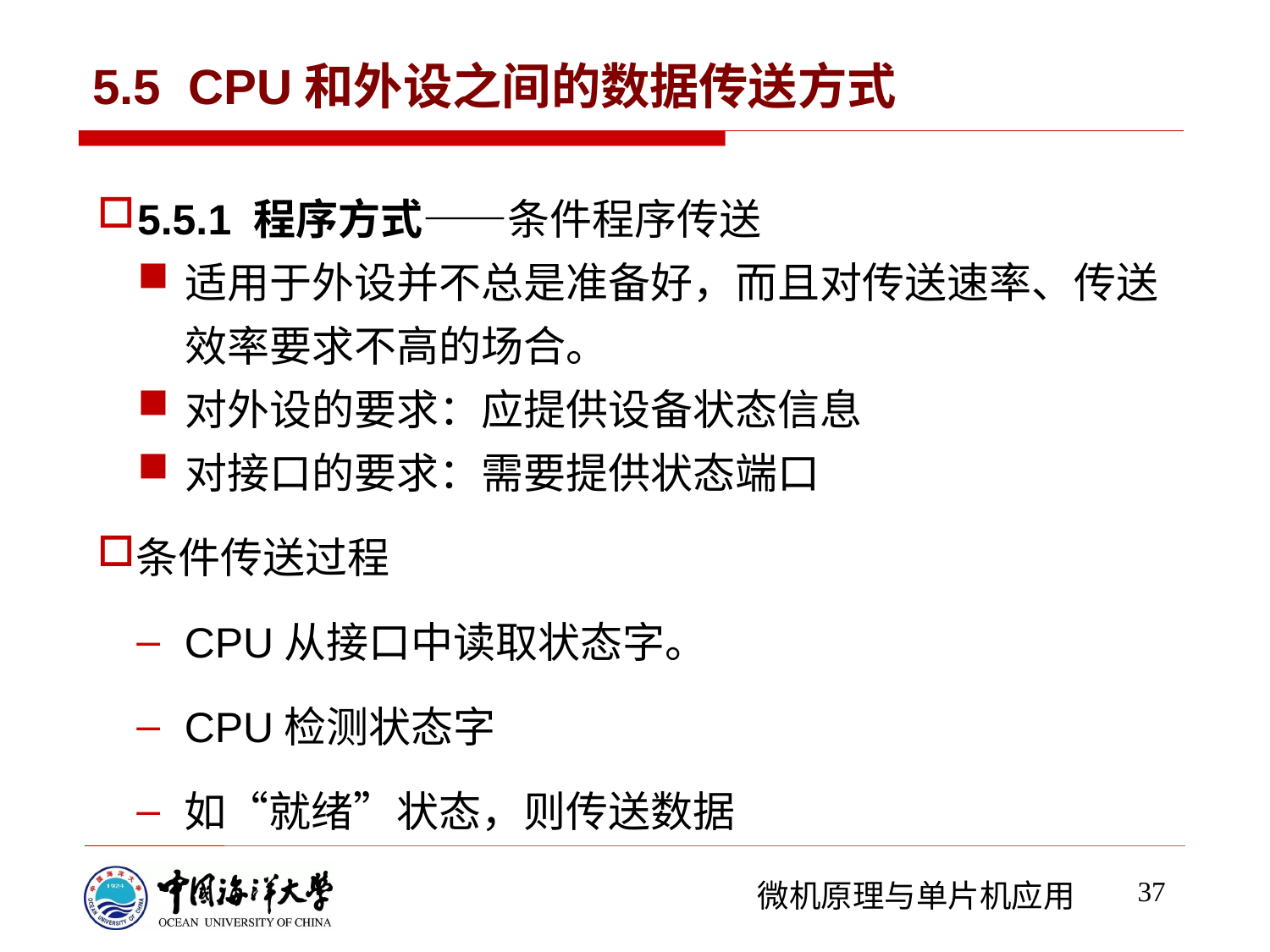

# 5.5  CPU和外设之间的数据传送方式
5.5.1 程序方式——条件程序传送
适用于外设并不总是准备好，而且对传送速率、传送效率要求不高的场合。
对外设的要求：应提供设备状态信息
对接口的要求：需要提供状态端口
条件传送过程
CPU从接口中读取状态字。
CPU检测状态字
如“就绪”状态，则传送数据

37